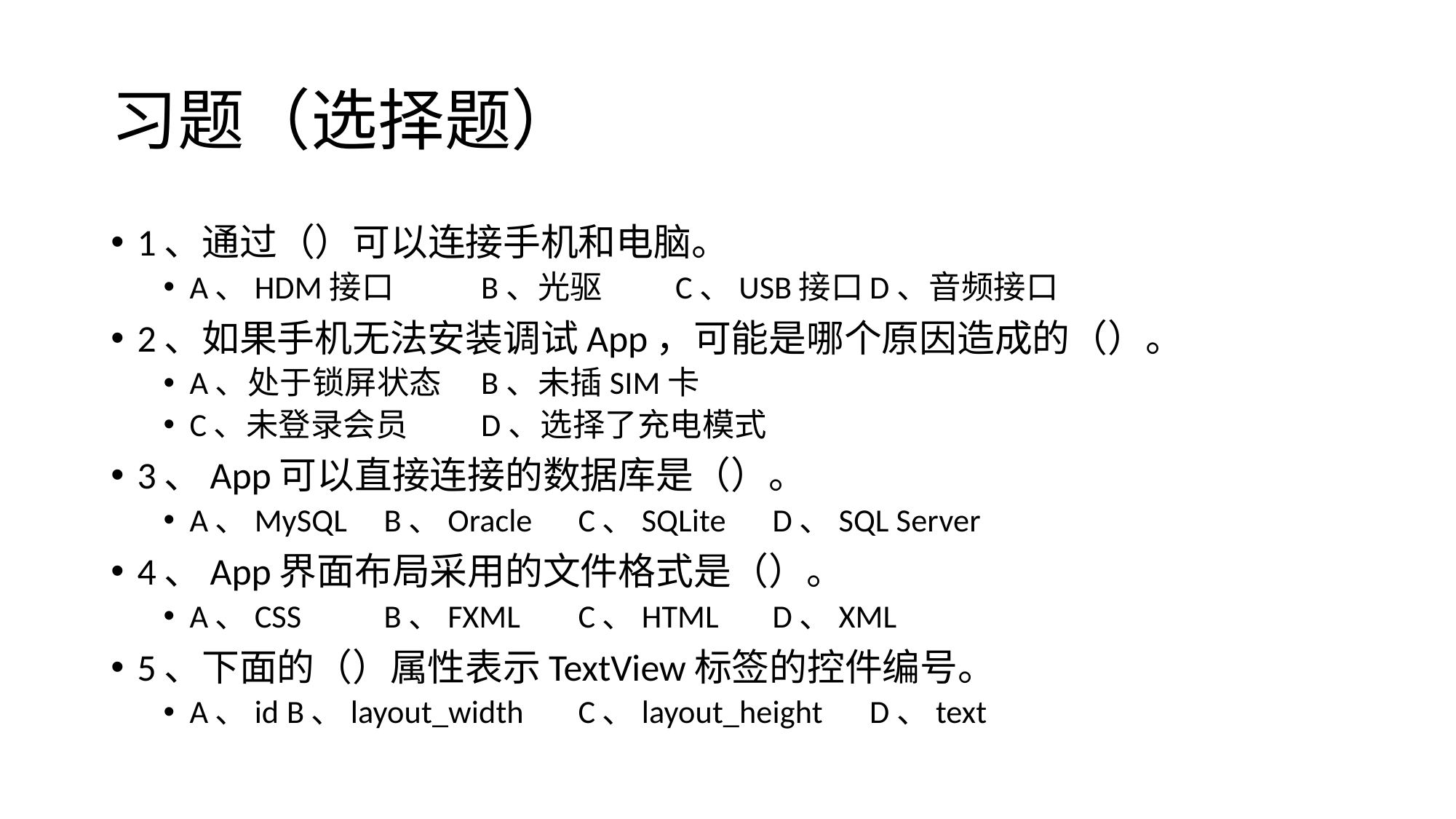

# 习题（选择题）
1、通过（）可以连接手机和电脑。
A、HDM接口	B、光驱		C、USB接口		D、音频接口
2、如果手机无法安装调试App，可能是哪个原因造成的（）。
A、处于锁屏状态		B、未插SIM卡
C、未登录会员			D、选择了充电模式
3、App可以直接连接的数据库是（）。
A、MySQL	B、Oracle		C、SQLite		D、SQL Server
4、App界面布局采用的文件格式是（）。
A、CSS		B、FXML		C、HTML		D、XML
5、下面的（）属性表示TextView标签的控件编号。
A、id		B、layout_width	C、layout_height	D、text